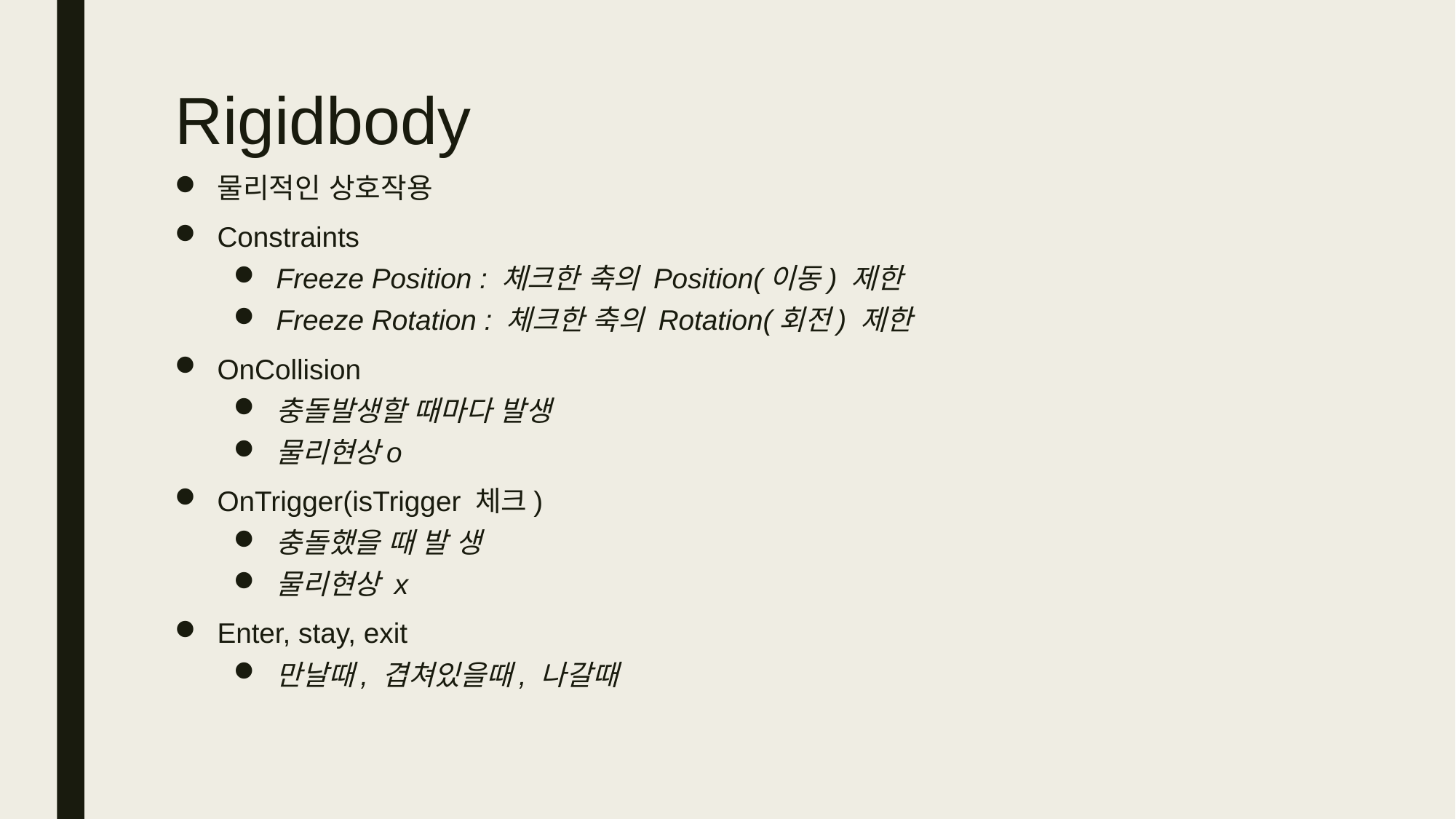

# Rigidbody
물리적인 상호작용
Constraints
Freeze Position : 체크한 축의 Position(이동) 제한
Freeze Rotation : 체크한 축의 Rotation(회전) 제한
OnCollision
충돌발생할 때마다 발생
물리현상o
OnTrigger(isTrigger 체크)
충돌했을 때 발 생
물리현상 x
Enter, stay, exit
만날때, 겹쳐있을때, 나갈때